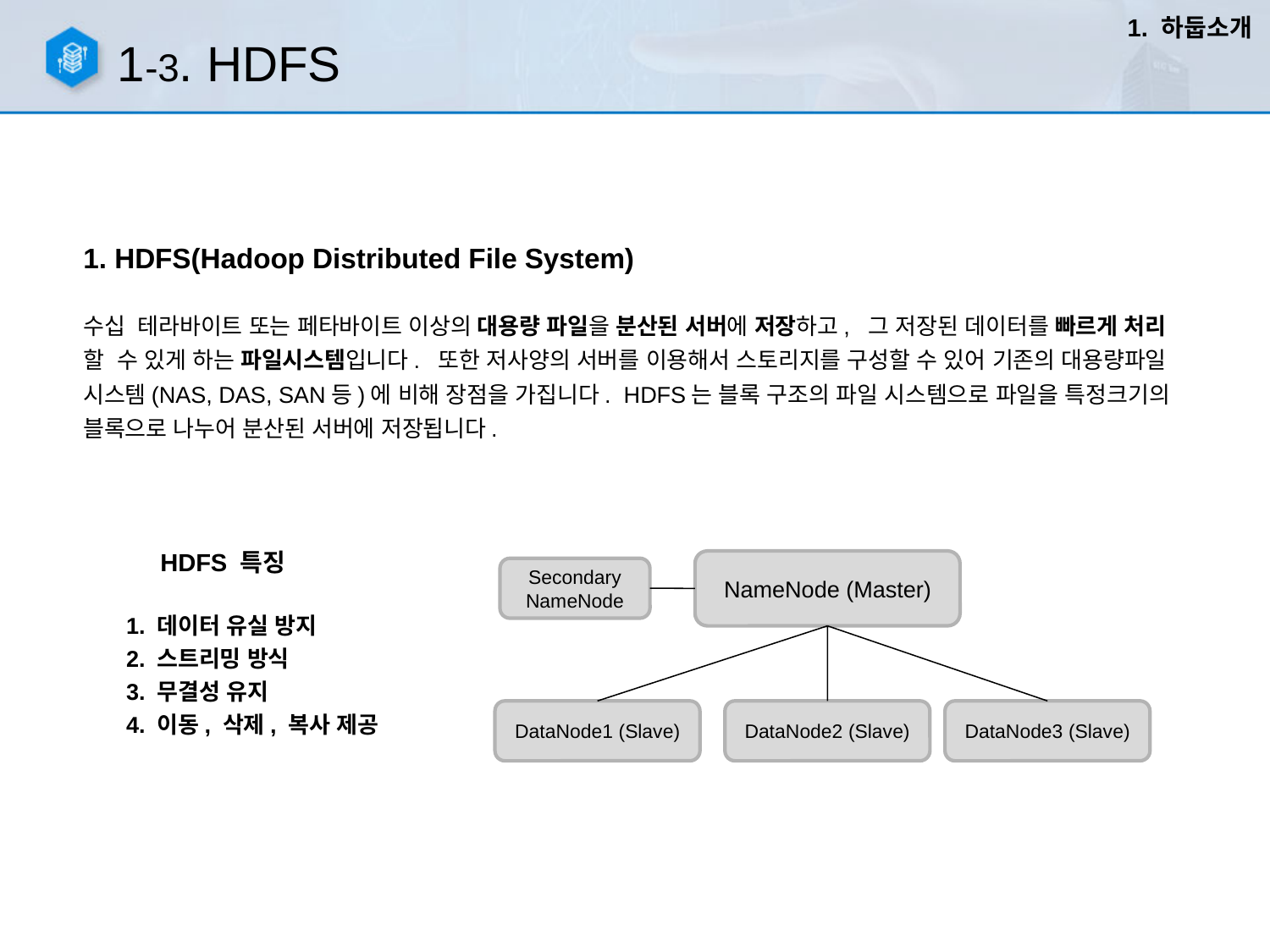

1. 하둡소개
1-3. HDFS
1. HDFS(Hadoop Distributed File System)

수십  테라바이트 또는 페타바이트 이상의 대용량 파일을 분산된 서버에 저장하고,  그 저장된 데이터를 빠르게 처리
할  수 있게 하는 파일시스템입니다.  또한 저사양의 서버를 이용해서 스토리지를 구성할 수 있어 기존의 대용량파일
시스템(NAS, DAS, SAN등)에 비해 장점을 가집니다.  HDFS는 블록 구조의 파일 시스템으로 파일을 특정크기의
블록으로 나누어 분산된 서버에 저장됩니다.

HDFS 특징

 1. 데이터 유실 방지
 2. 스트리밍 방식
 3. 무결성 유지
 4. 이동, 삭제, 복사 제공
NameNode (Master)
Secondary NameNode
DataNode1 (Slave)
DataNode2 (Slave)
DataNode3 (Slave)